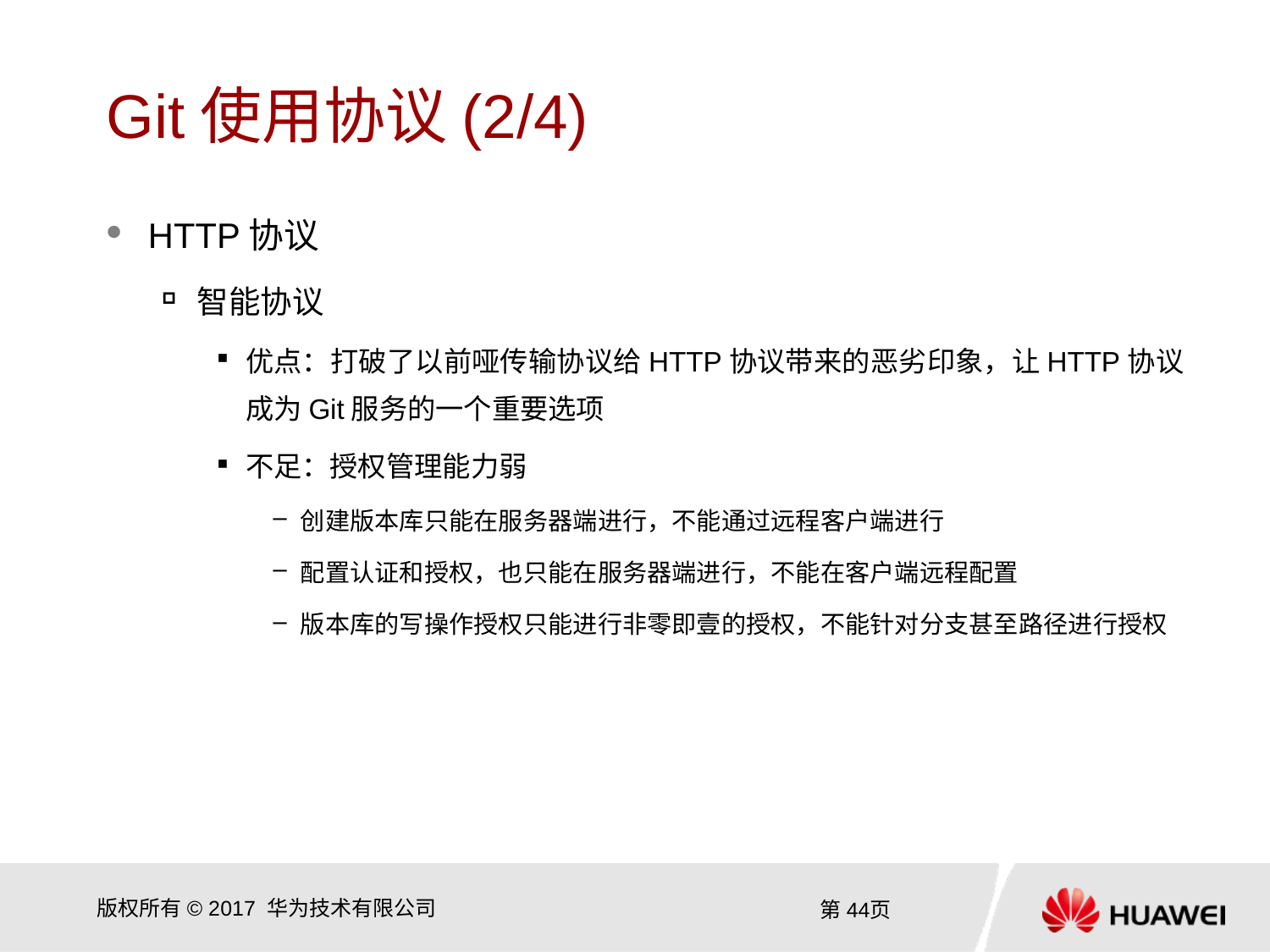

# Git使用协议(2/4)
HTTP协议
智能协议
优点：打破了以前哑传输协议给HTTP协议带来的恶劣印象，让HTTP协议成为Git服务的一个重要选项
不足：授权管理能力弱
创建版本库只能在服务器端进行，不能通过远程客户端进行
配置认证和授权，也只能在服务器端进行，不能在客户端远程配置
版本库的写操作授权只能进行非零即壹的授权，不能针对分支甚至路径进行授权